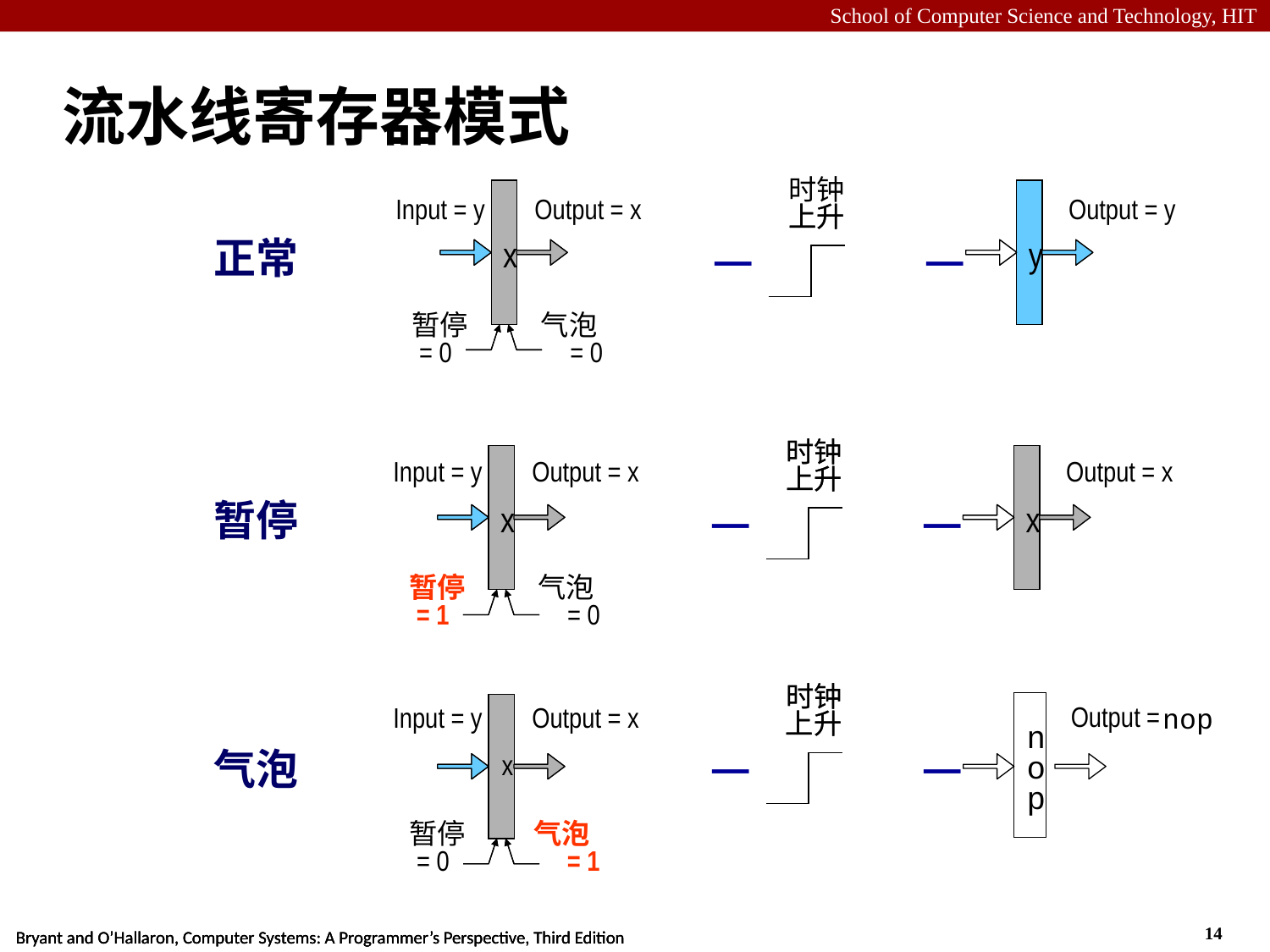

# 流水线寄存器模式

时钟

y
y

Output = y
_
_
上升
上升

Input = y
Output = x
正常
x
x

暂停
气泡

= 0
= 0

时钟
时钟

x
x

Output = x
_
_
上升
上升

Input = y
Output = x
暂停
x
x

暂停
气泡

= 1
= 0

时钟
时钟

Output =
nop
_
_
上升
上升
n
o

p

Input = y
Output = x
气泡

暂停
气泡
= 0
= 1
x
x